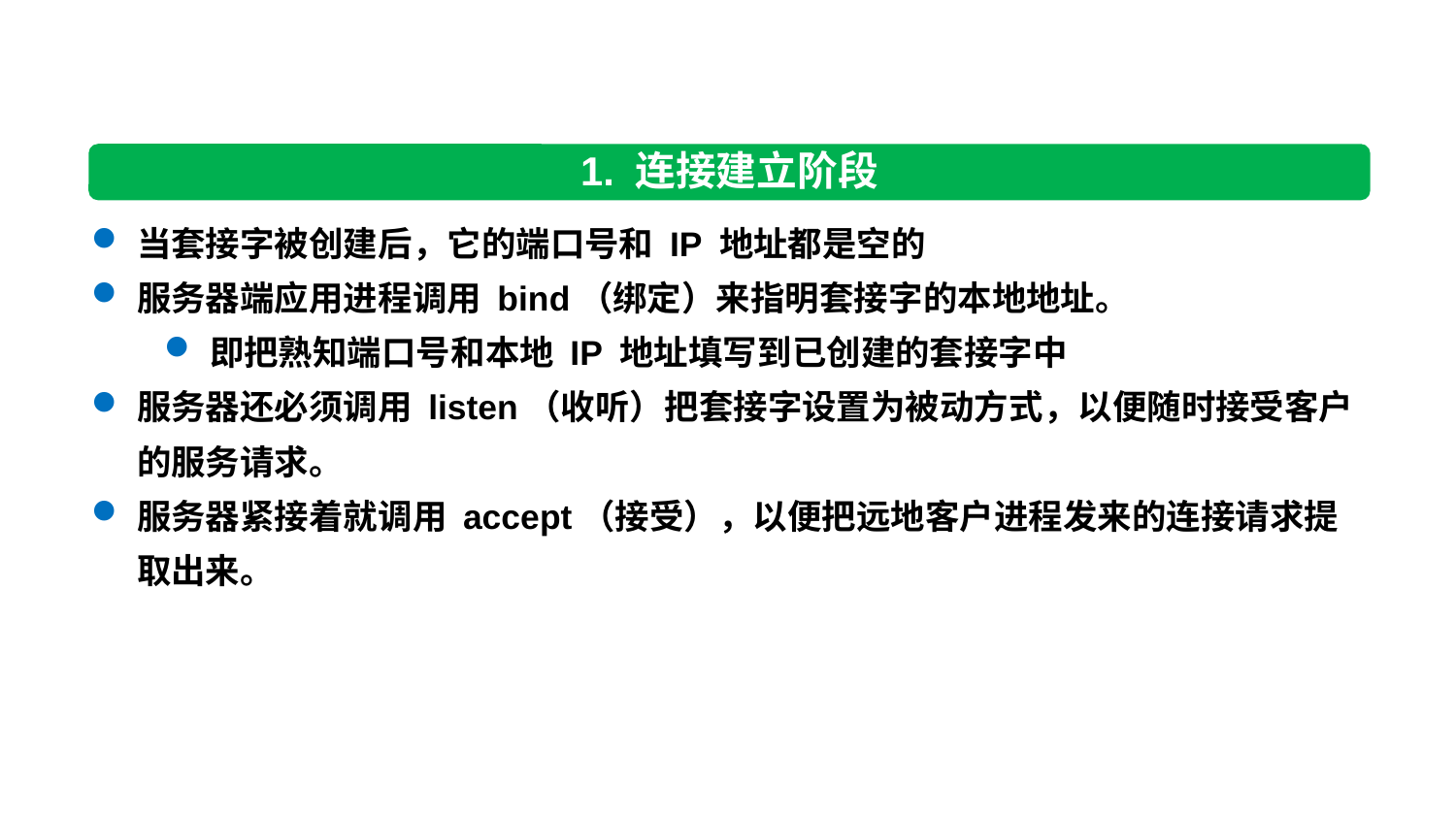

1. 连接建立阶段

当套接字被创建后，它的端口号和 IP 地址都是空的
服务器端应用进程调用 bind（绑定）来指明套接字的本地地址。
即把熟知端口号和本地 IP 地址填写到已创建的套接字中
服务器还必须调用 listen（收听）把套接字设置为被动方式，以便随时接受客户的服务请求。
服务器紧接着就调用 accept（接受），以便把远地客户进程发来的连接请求提取出来。
195